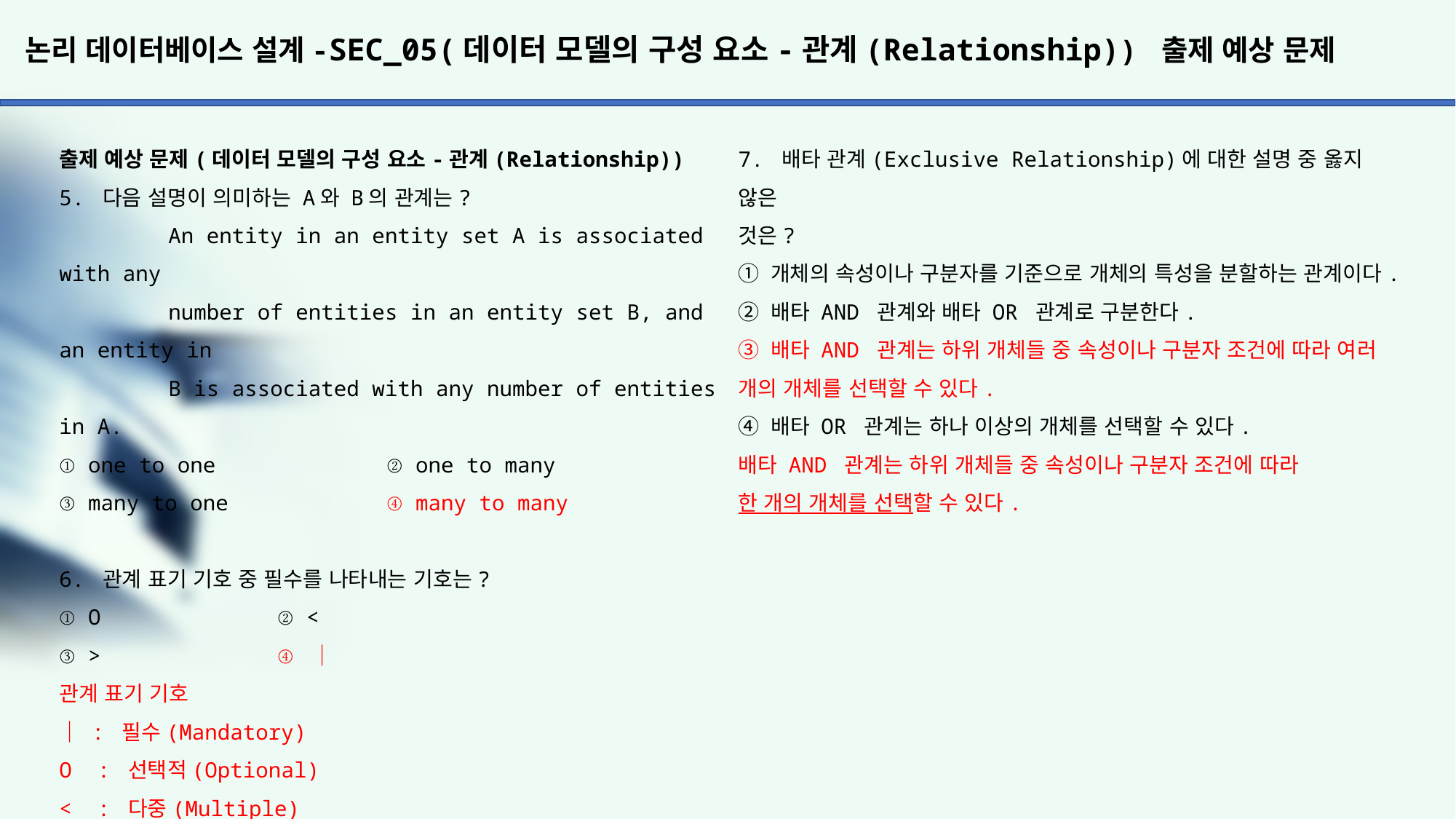

# 논리 데이터베이스 설계-SEC_05(데이터 모델의 구성 요소-관계(Relationship)) 출제 예상 문제
출제 예상 문제(데이터 모델의 구성 요소-관계(Relationship))
5. 다음 설명이 의미하는 A와 B의 관계는?
	An entity in an entity set A is associated with any
	number of entities in an entity set B, and an entity in
	B is associated with any number of entities in A.
① one to one		② one to many
③ many to one		④ many to many

6. 관계 표기 기호 중 필수를 나타내는 기호는?
① O		② <
③ >		④ ｜
관계 표기 기호
｜ : 필수(Mandatory)
O  : 선택적(Optional)
<  : 다중(Multiple)

7. 배타 관계(Exclusive Relationship)에 대한 설명 중 옳지 않은
것은?
① 개체의 속성이나 구분자를 기준으로 개체의 특성을 분할하는 관계이다.
② 배타 AND 관계와 배타 OR 관계로 구분한다.
③ 배타 AND 관계는 하위 개체들 중 속성이나 구분자 조건에 따라 여러 개의 개체를 선택할 수 있다.
④ 배타 OR 관계는 하나 이상의 개체를 선택할 수 있다.
배타 AND 관계는 하위 개체들 중 속성이나 구분자 조건에 따라
한 개의 개체를 선택할 수 있다.